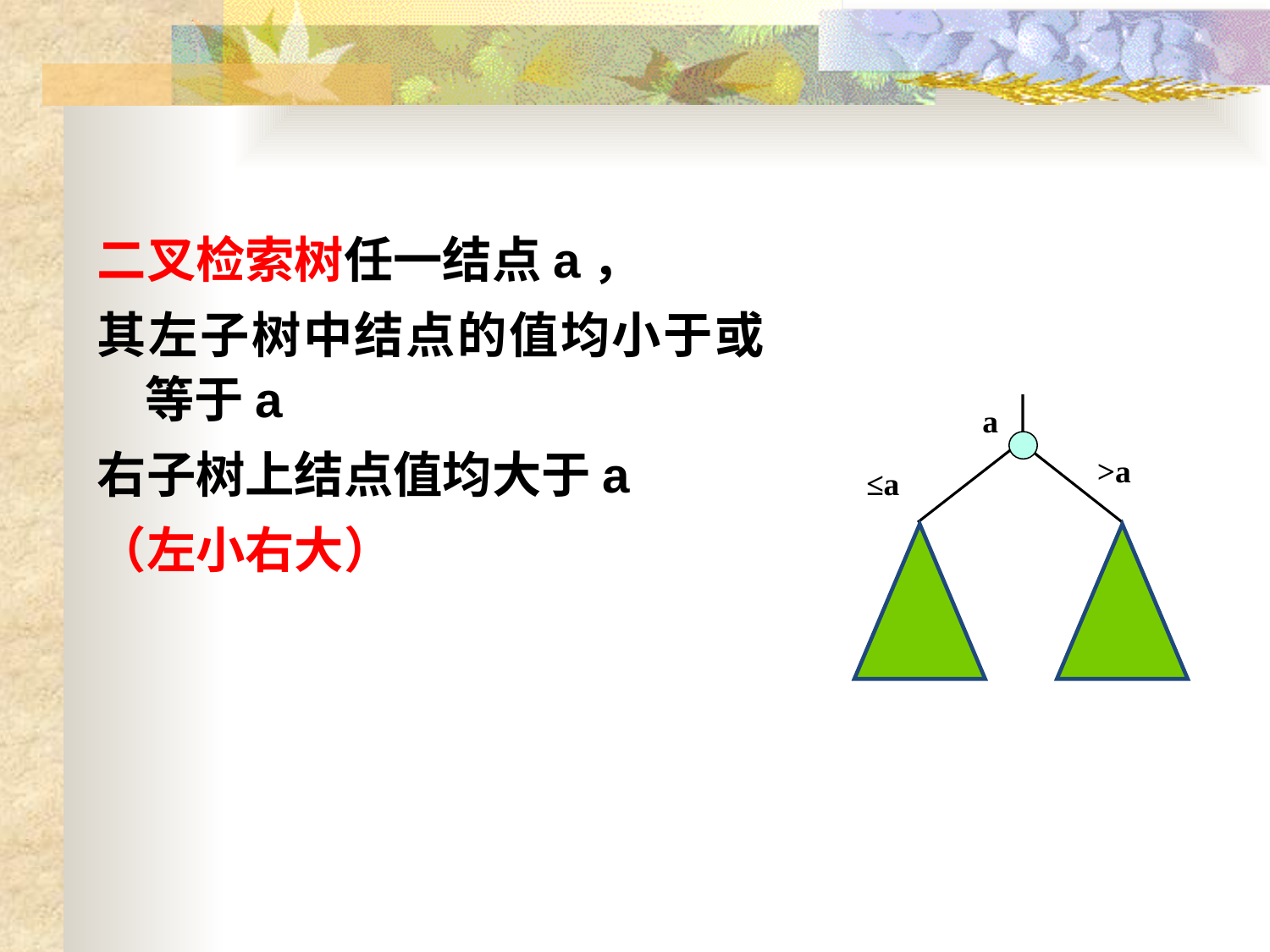

二叉检索树任一结点a，
其左子树中结点的值均小于或等于a
右子树上结点值均大于a
（左小右大）
a

>a

≤a